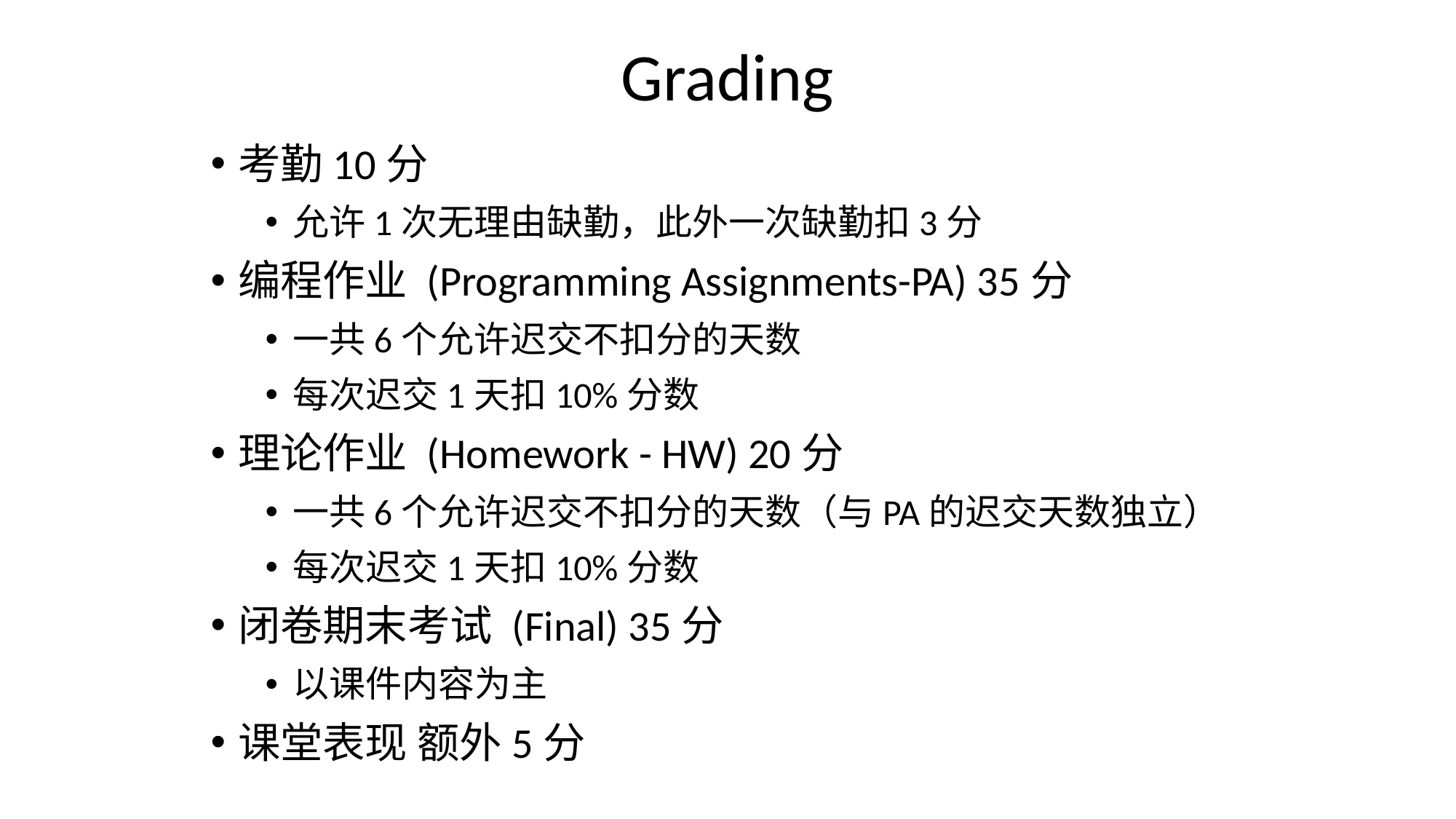

# Grading
考勤10分
允许1次无理由缺勤，此外一次缺勤扣3分
编程作业 (Programming Assignments-PA) 35分
一共6个允许迟交不扣分的天数
每次迟交1天扣10%分数
理论作业 (Homework - HW) 20分
一共6个允许迟交不扣分的天数（与PA的迟交天数独立）
每次迟交1天扣10%分数
闭卷期末考试 (Final) 35分
以课件内容为主
课堂表现 额外5分